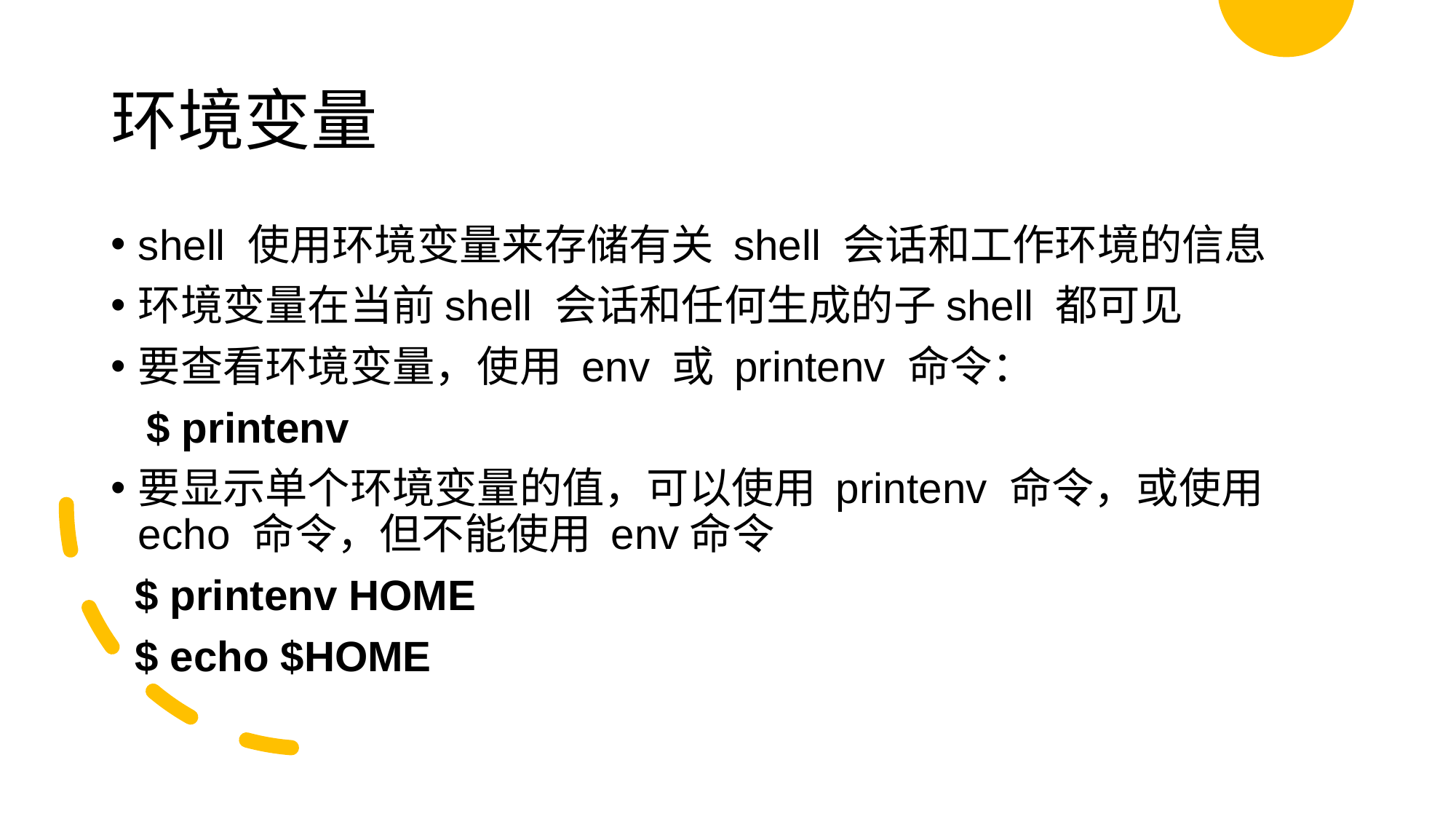

# 环境变量
shell 使用环境变量来存储有关 shell 会话和工作环境的信息
环境变量在当前shell 会话和任何生成的子shell 都可见
要查看环境变量，使用 env 或 printenv 命令：
   $ printenv
要显示单个环境变量的值，可以使用 printenv 命令，或使用 echo 命令，但不能使用 env命令
  $ printenv HOME
  $ echo $HOME